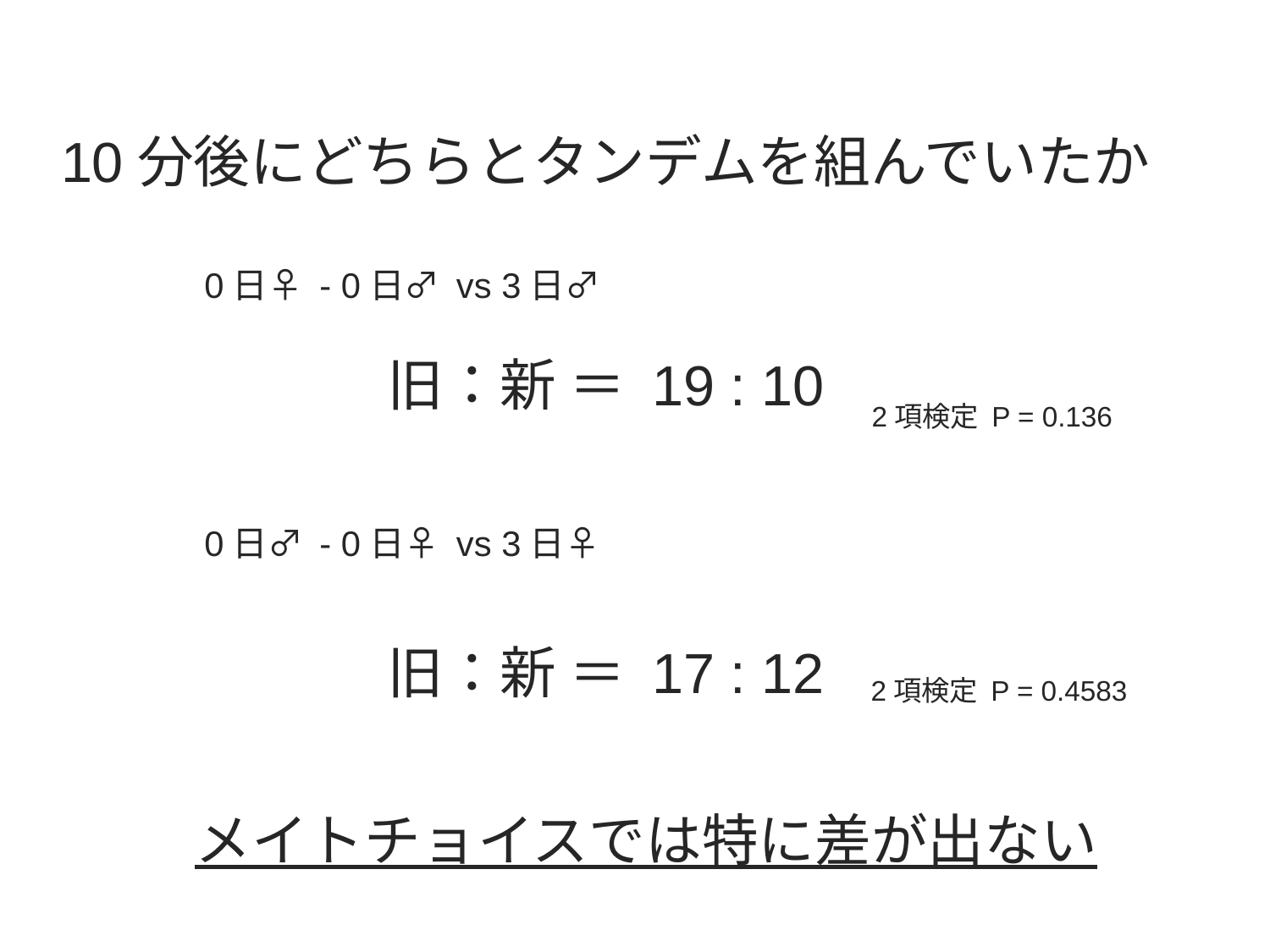

10分後にどちらとタンデムを組んでいたか
0日♀ - 0日♂ vs 3日♂
旧：新 ＝ 19 : 10
2項検定 P = 0.136
0日♂ - 0日♀ vs 3日♀
旧：新 ＝ 17 : 12
2項検定 P = 0.4583
メイトチョイスでは特に差が出ない